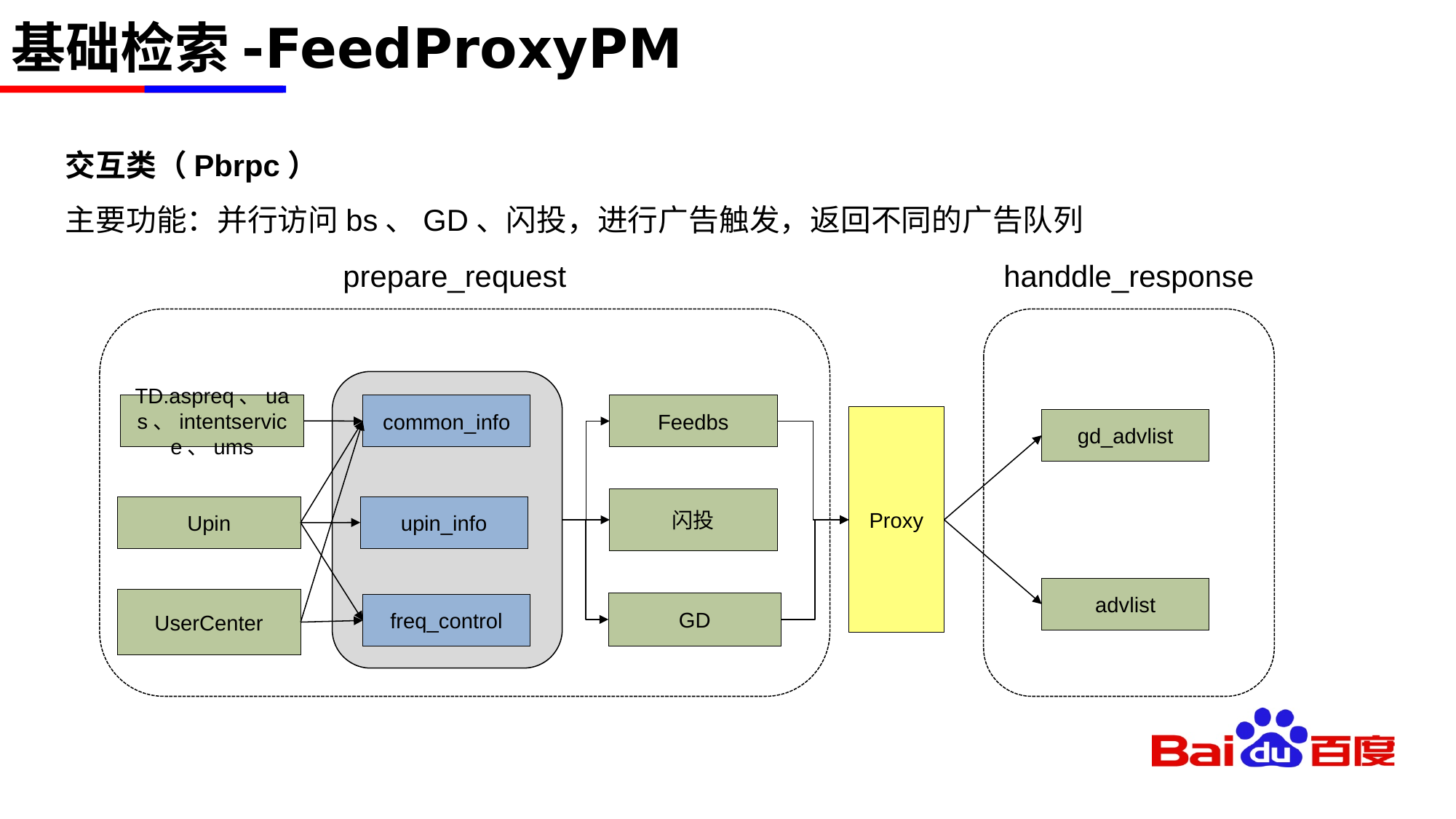

# 基础检索-FeedProxyPM
交互类（Pbrpc）
主要功能：并行访问bs、GD、闪投，进行广告触发，返回不同的广告队列

prepare_request
handdle_response

TD.aspreq、uas、intentservice、ums
common_info
Feedbs
Proxy
gd_advlist
闪投
upin_info
Upin
advlist
UserCenter
GD
freq_control